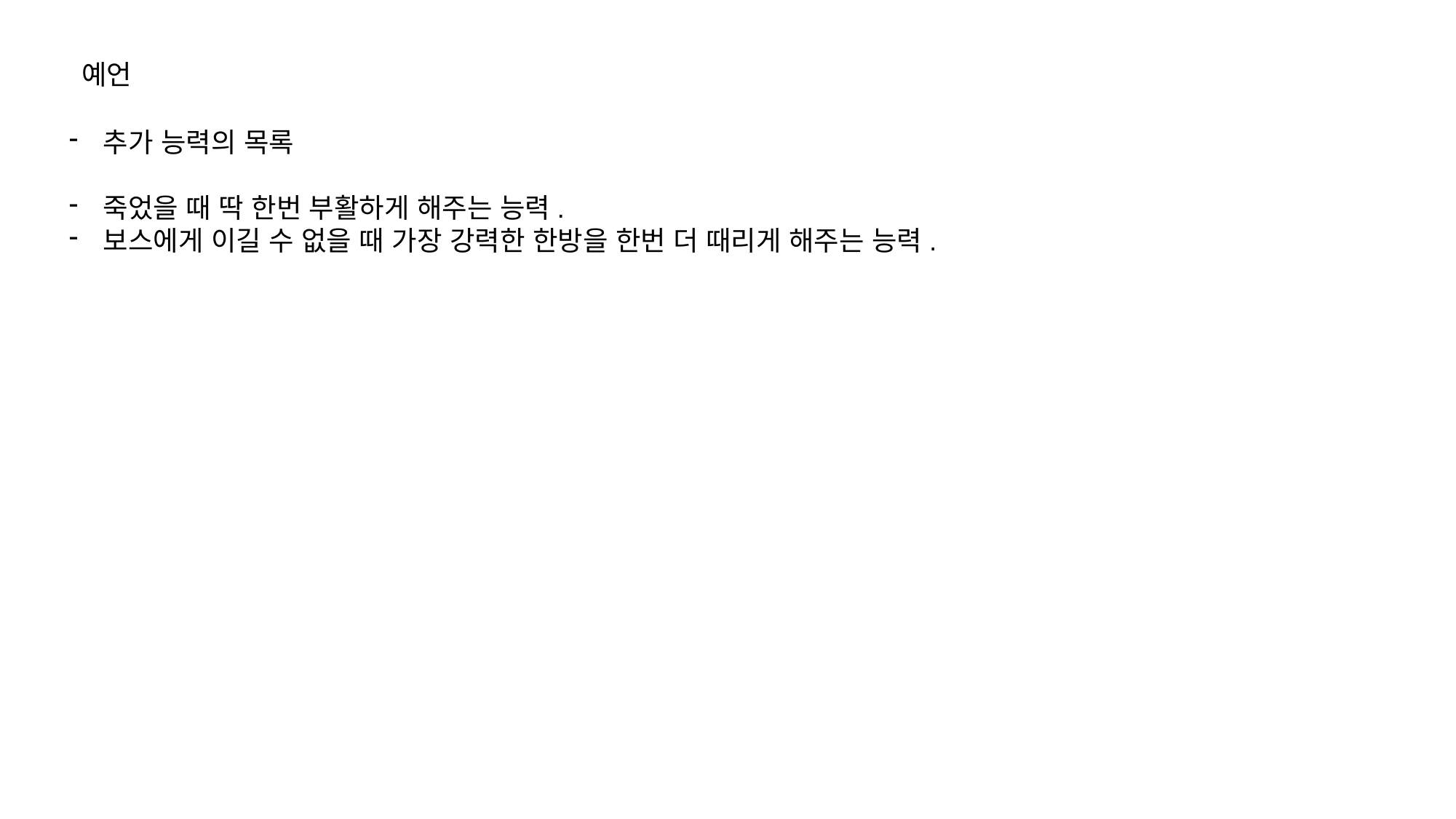

예언
추가 능력의 목록

죽었을 때 딱 한번 부활하게 해주는 능력.
보스에게 이길 수 없을 때 가장 강력한 한방을 한번 더 때리게 해주는 능력.